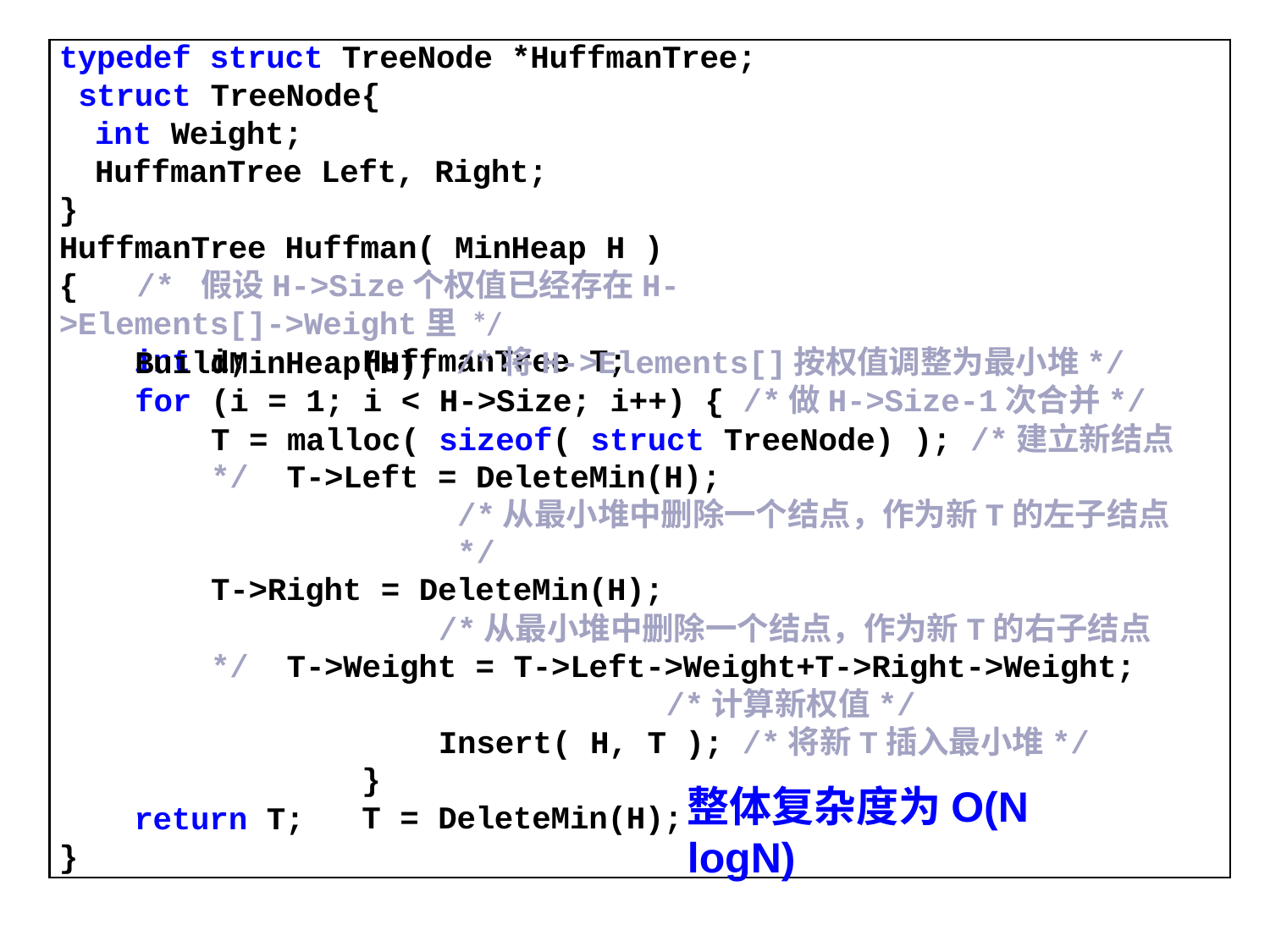

typedef struct TreeNode *HuffmanTree;  struct TreeNode{
int Weight;
HuffmanTree Left, Right;
}
HuffmanTree Huffman( MinHeap H )
{	/* 假设H->Size个权值已经存在H->Elements[]->Weight里 */
int i;	HuffmanTree T;

BuildMinHeap(H); /*将H->Elements[]按权值调整为最小堆*/
for (i = 1; i < H->Size; i++) { /*做H->Size-1次合并*/
T = malloc( sizeof( struct TreeNode) ); /*建立新结点*/  T->Left = DeleteMin(H);
/*从最小堆中删除一个结点，作为新T的左子结点*/
T->Right = DeleteMin(H);
/*从最小堆中删除一个结点，作为新T的右子结点*/  T->Weight = T->Left->Weight+T->Right->Weight;
/*计算新权值*/
Insert( H, T ); /*将新T插入最小堆*/
}
T = DeleteMin(H);
整体复杂度为O(N logN)
return T;
}